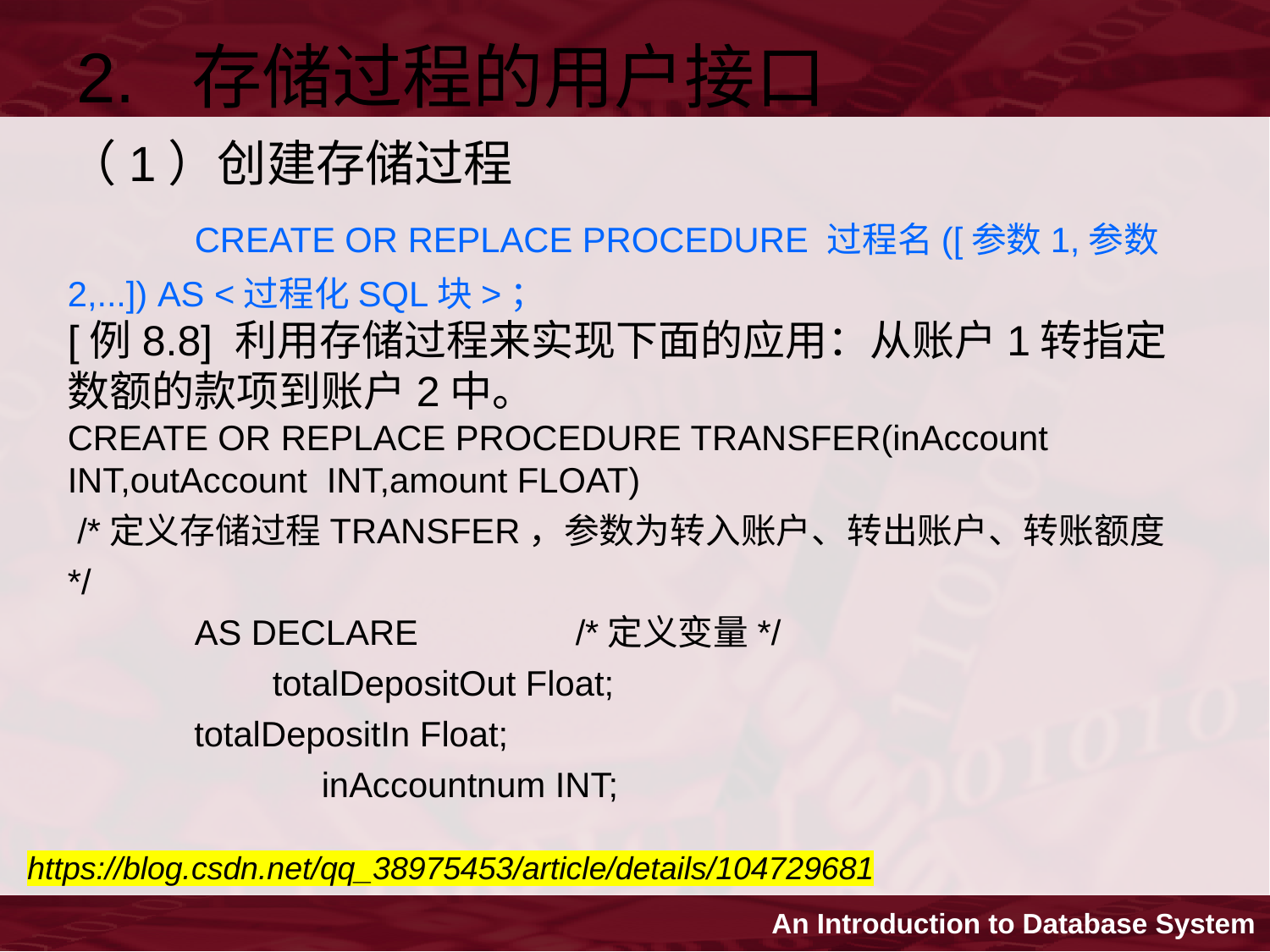

2.  存储过程的用户接口
（1）创建存储过程
	CREATE OR REPLACE PROCEDURE 过程名([参数1,参数2,...]) AS <过程化SQL块>；
[例8.8] 利用存储过程来实现下面的应用：从账户1转指定数额的款项到账户2中。
CREATE OR REPLACE PROCEDURE TRANSFER(inAccount INT,outAccount  INT,amount FLOAT)
 /*定义存储过程TRANSFER，参数为转入账户、转出账户、转账额度*/
	AS DECLARE		/*定义变量*/
	        totalDepositOut Float;
             totalDepositIn Float;
		inAccountnum INT;

https://blog.csdn.net/qq_38975453/article/details/104729681